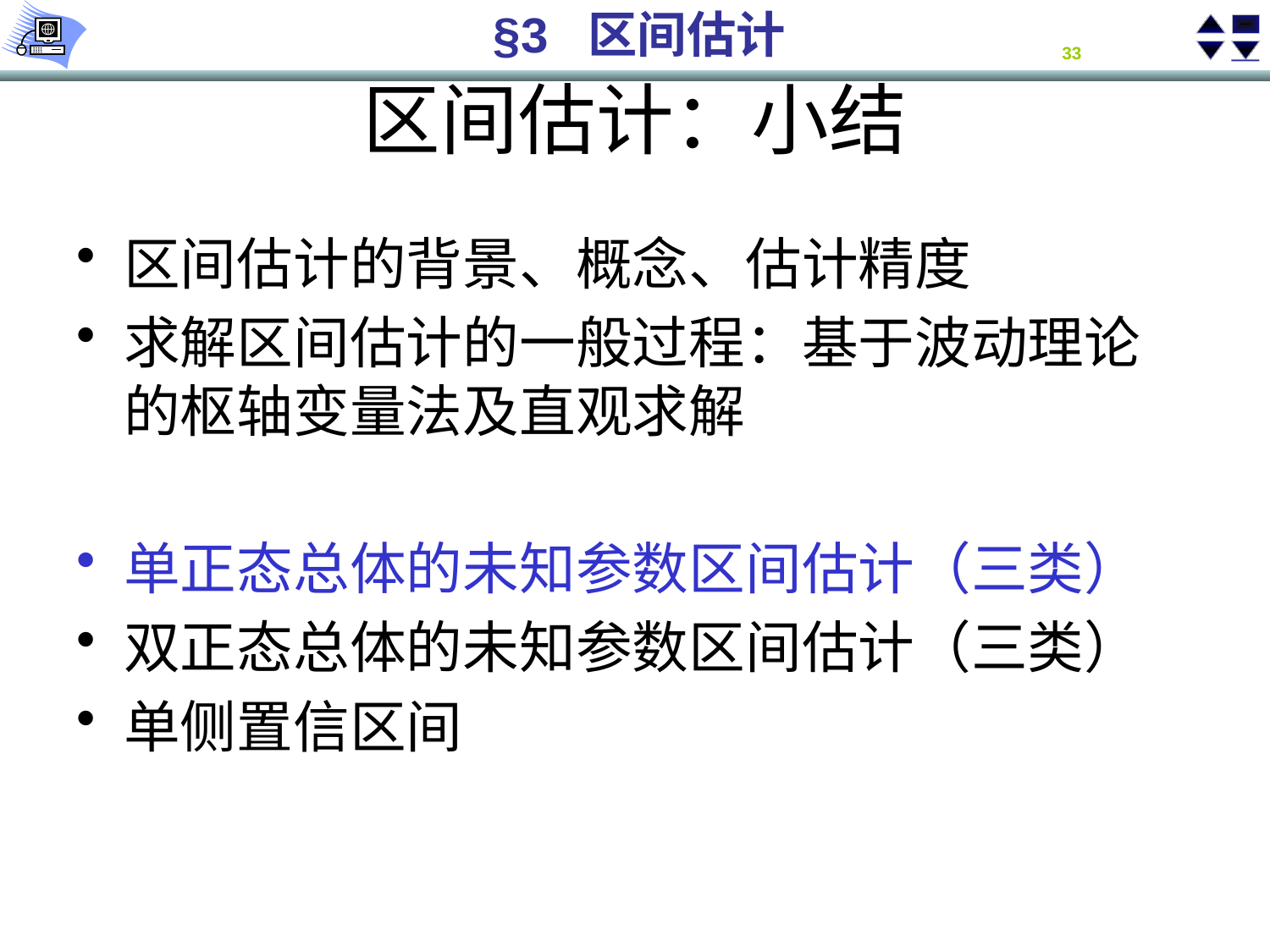

# 区间估计：小结
区间估计的背景、概念、估计精度
求解区间估计的一般过程：基于波动理论的枢轴变量法及直观求解

单正态总体的未知参数区间估计（三类）
双正态总体的未知参数区间估计（三类）
单侧置信区间